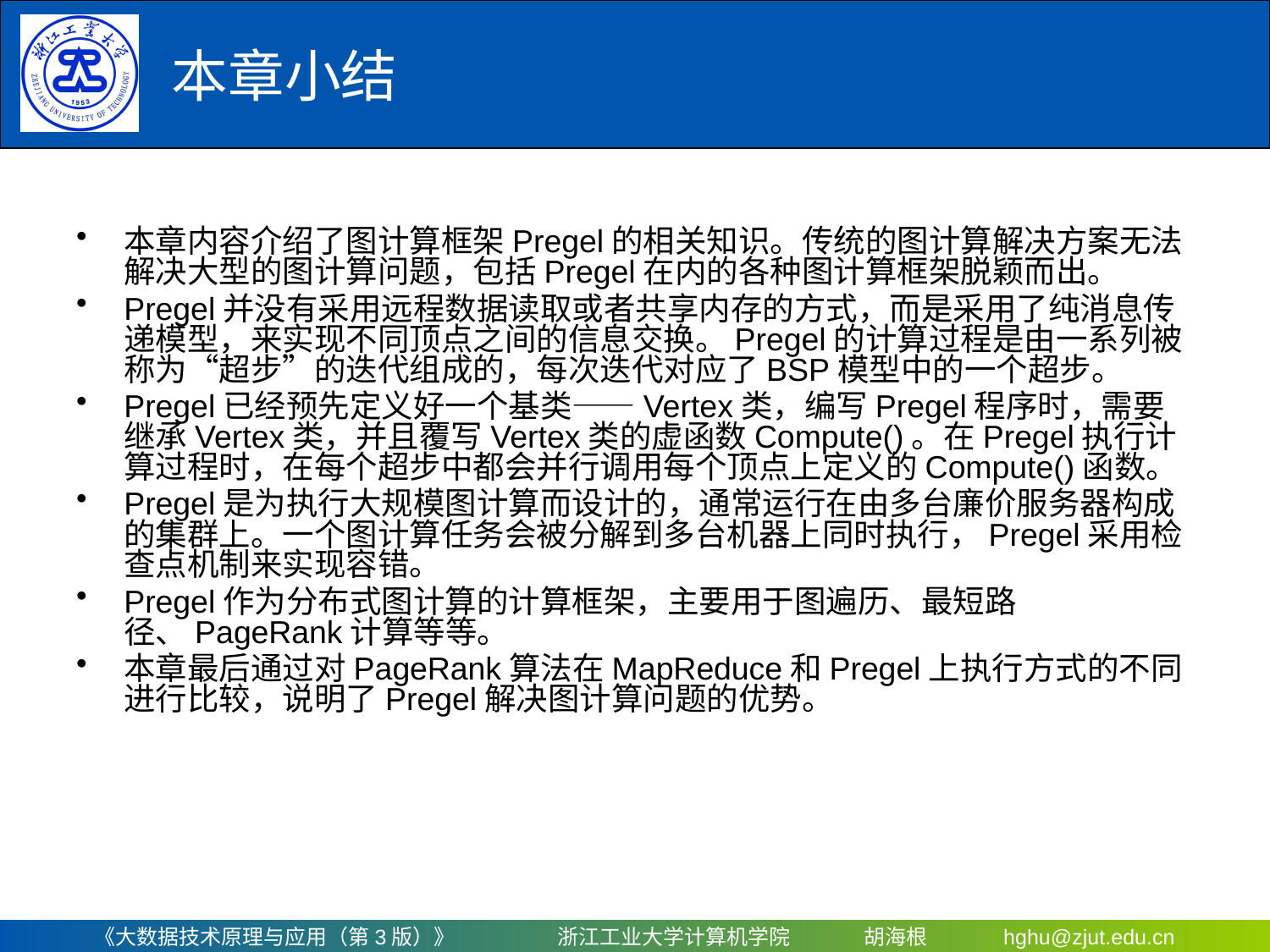

# 本章小结
本章内容介绍了图计算框架Pregel的相关知识。传统的图计算解决方案无法解决大型的图计算问题，包括Pregel在内的各种图计算框架脱颖而出。
Pregel并没有采用远程数据读取或者共享内存的方式，而是采用了纯消息传递模型，来实现不同顶点之间的信息交换。Pregel的计算过程是由一系列被称为“超步”的迭代组成的，每次迭代对应了BSP模型中的一个超步。
Pregel已经预先定义好一个基类——Vertex类，编写Pregel程序时，需要继承Vertex类，并且覆写Vertex类的虚函数Compute()。在Pregel执行计算过程时，在每个超步中都会并行调用每个顶点上定义的Compute()函数。
Pregel是为执行大规模图计算而设计的，通常运行在由多台廉价服务器构成的集群上。一个图计算任务会被分解到多台机器上同时执行，Pregel采用检查点机制来实现容错。
Pregel作为分布式图计算的计算框架，主要用于图遍历、最短路径、PageRank计算等等。
本章最后通过对PageRank算法在MapReduce和Pregel上执行方式的不同进行比较，说明了Pregel解决图计算问题的优势。